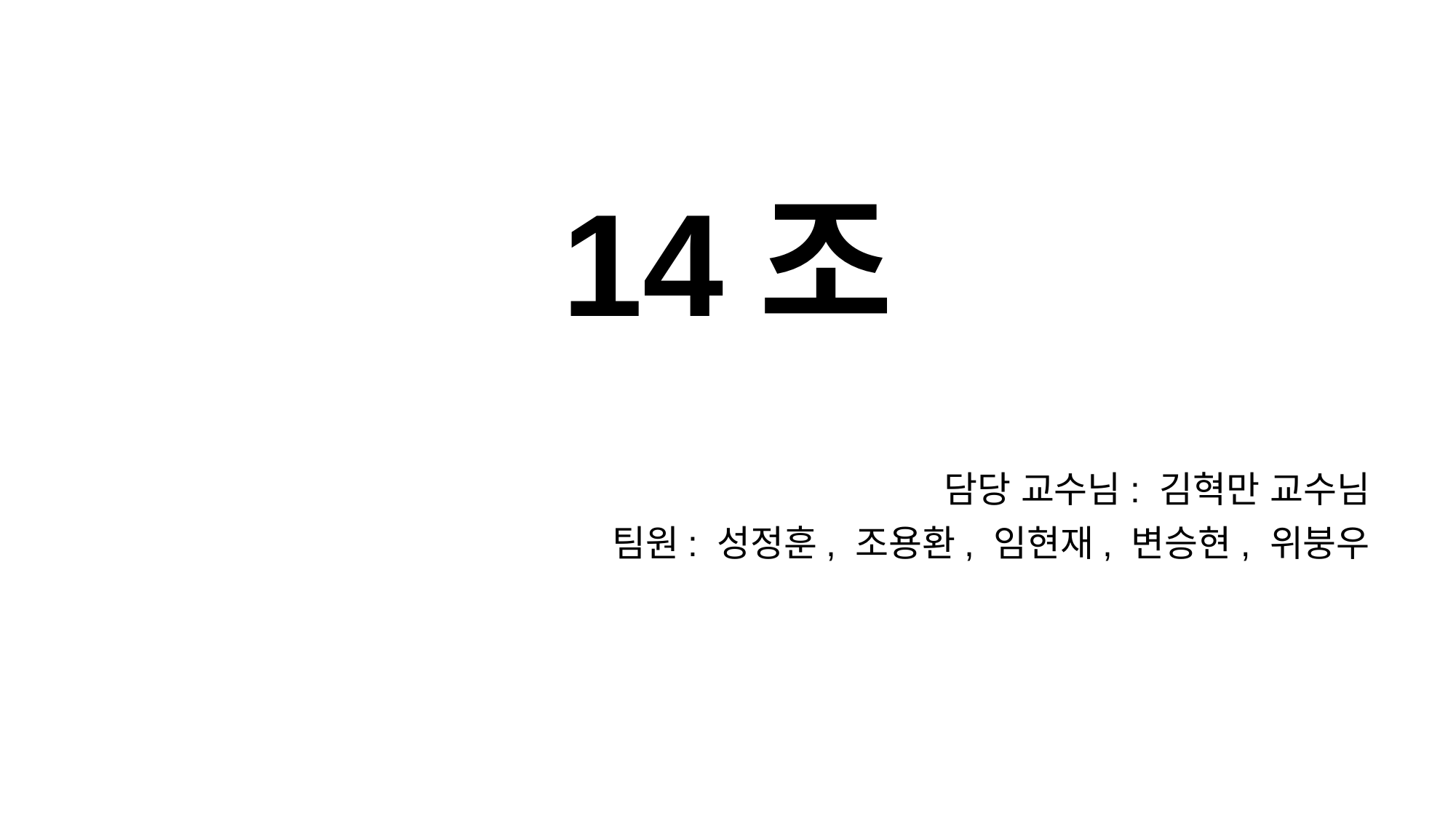

14조
담당 교수님: 김혁만 교수님
팀원: 성정훈, 조용환, 임현재, 변승현, 위붕우